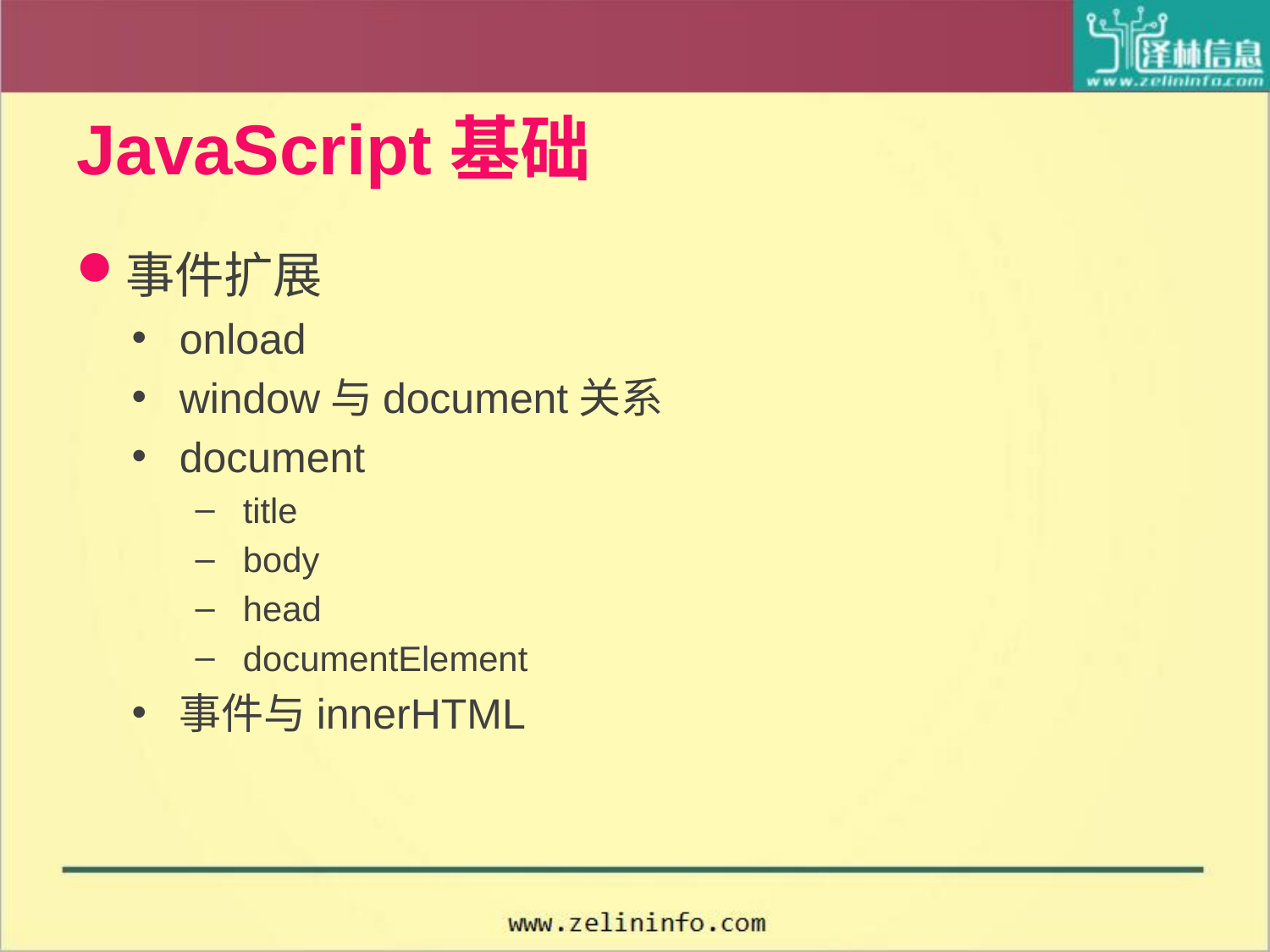

# JavaScript基础
事件扩展
onload
window与document关系
document
title
body
head
documentElement
事件与innerHTML